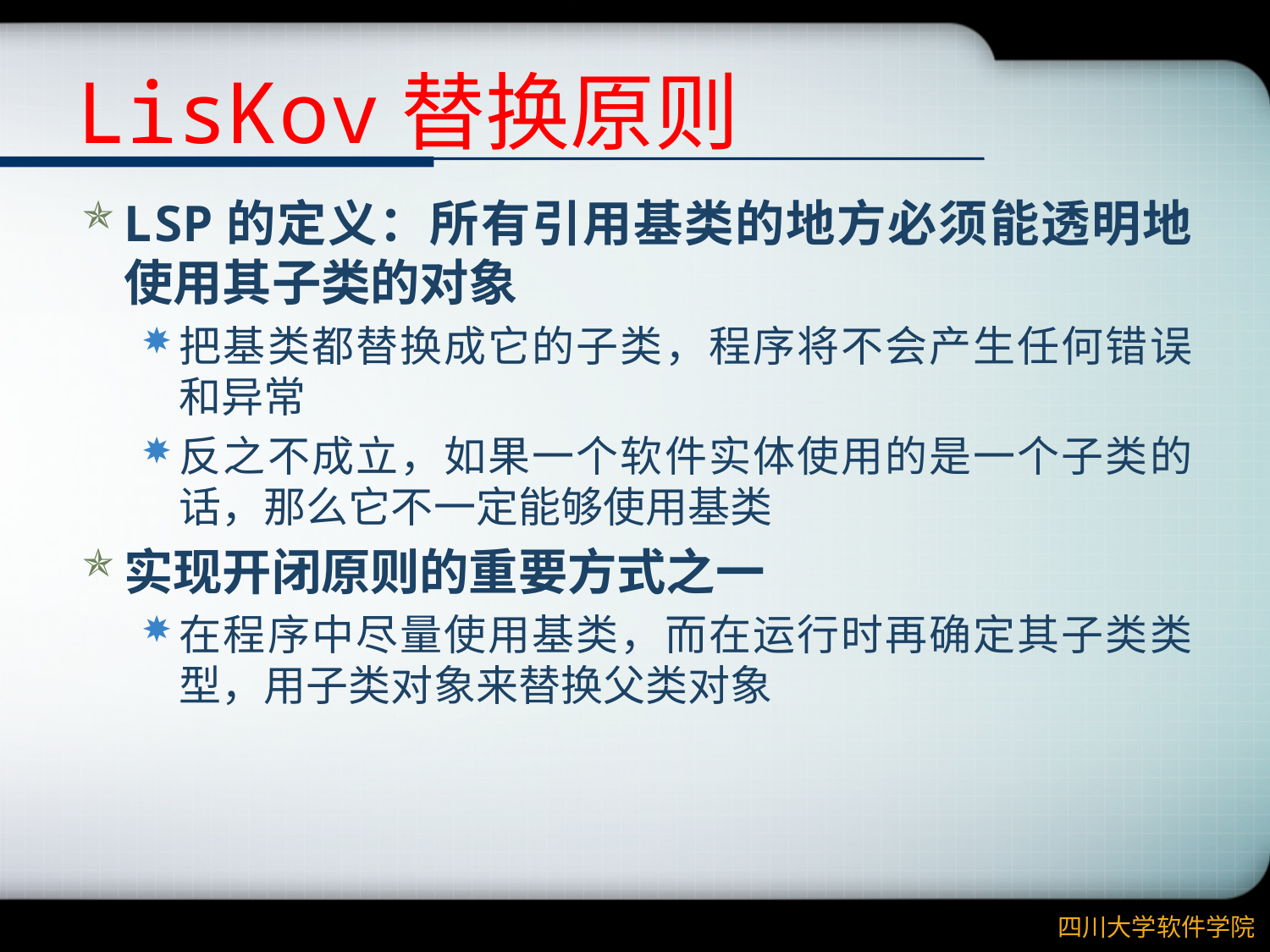

# LisKov替换原则
LSP的定义：所有引用基类的地方必须能透明地使用其子类的对象
把基类都替换成它的子类，程序将不会产生任何错误和异常
反之不成立，如果一个软件实体使用的是一个子类的话，那么它不一定能够使用基类
实现开闭原则的重要方式之一
在程序中尽量使用基类，而在运行时再确定其子类类型，用子类对象来替换父类对象